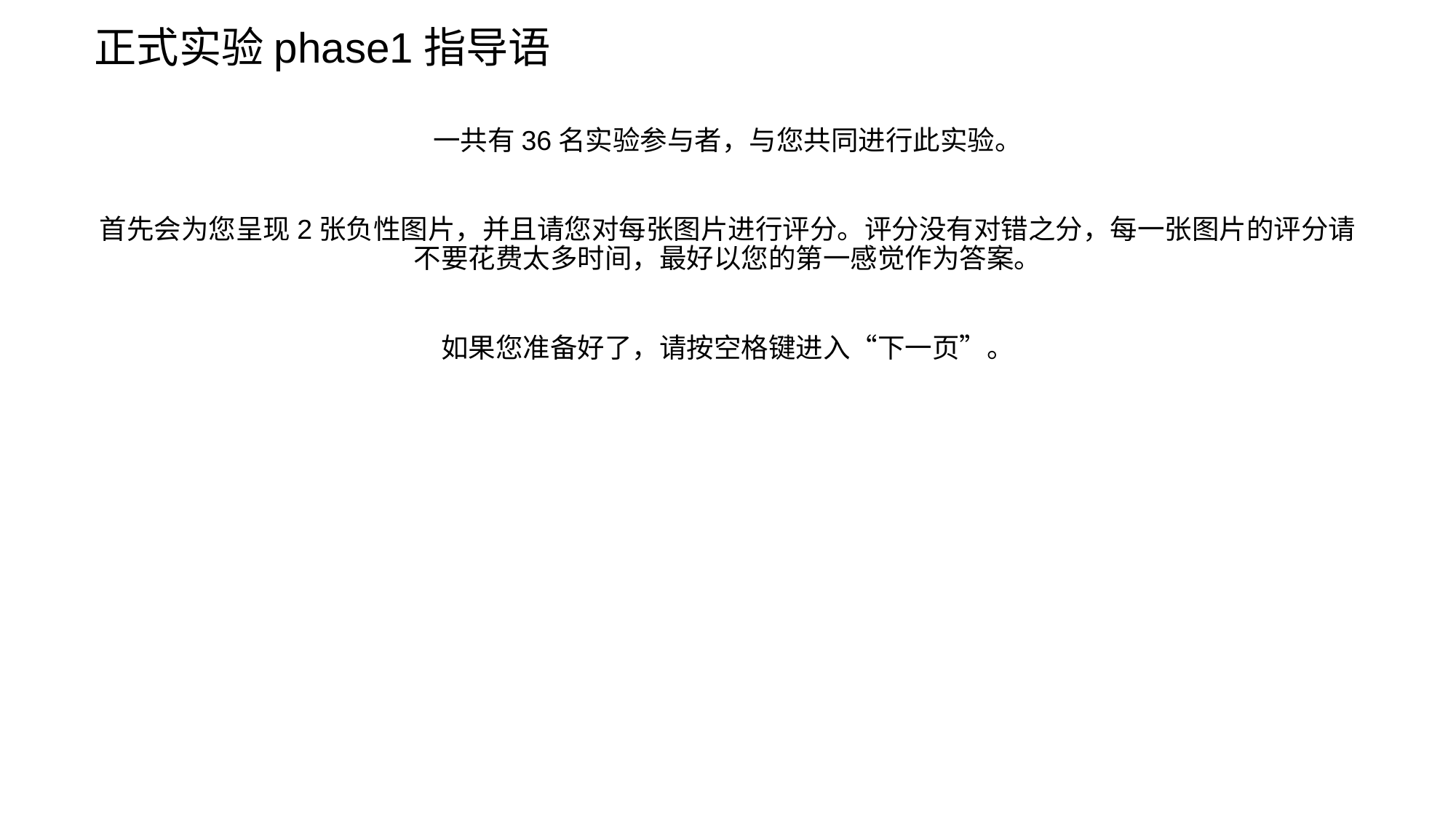

# 正式实验phase1指导语

一共有36名实验参与者，与您共同进行此实验。

首先会为您呈现2张负性图片，并且请您对每张图片进行评分。评分没有对错之分，每一张图片的评分请不要花费太多时间，最好以您的第一感觉作为答案。

如果您准备好了，请按空格键进入“下一页”。